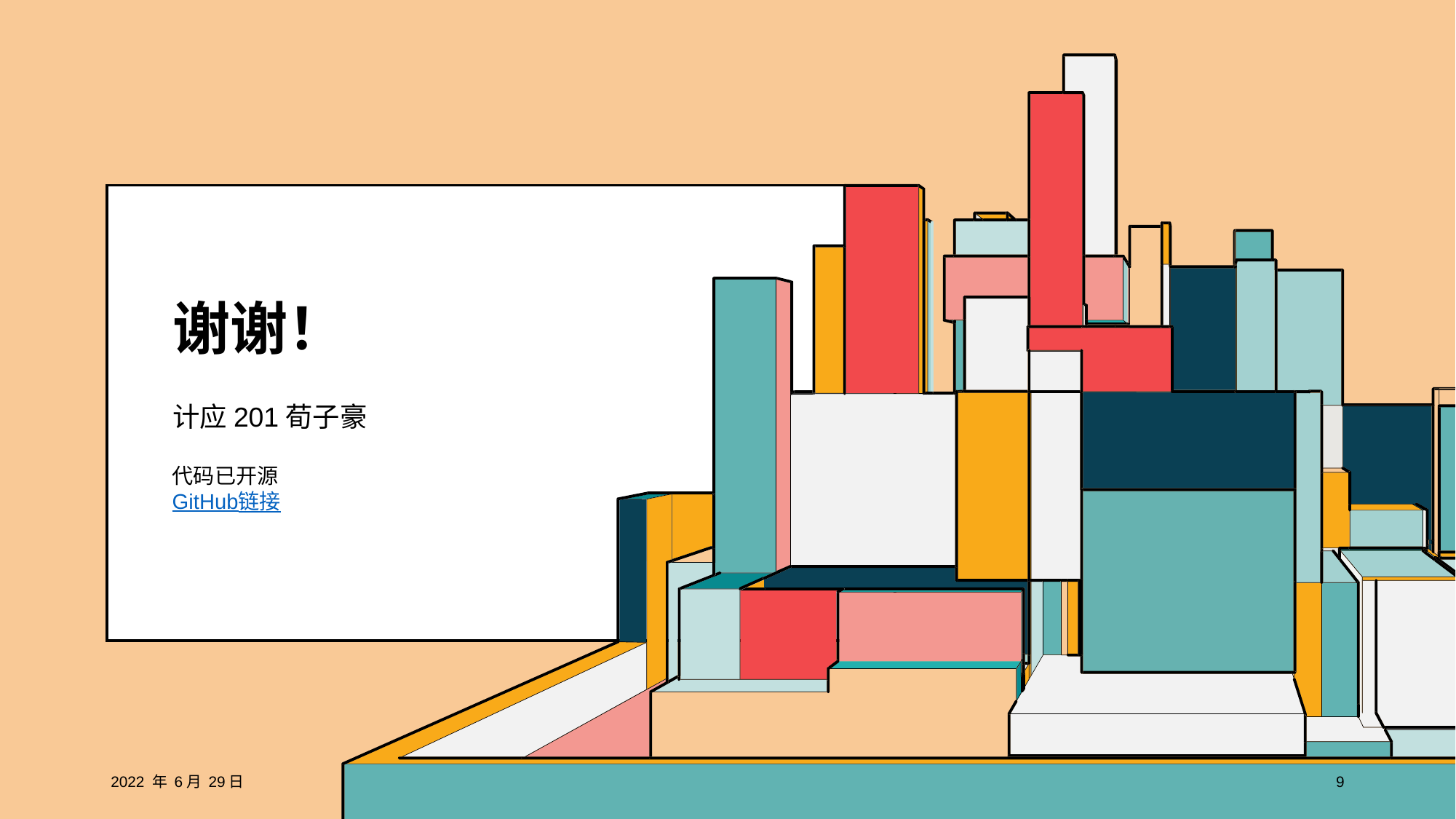

# 谢谢！
计应201荀子豪
代码已开源
GitHub链接
2022 年 6月 29日
9